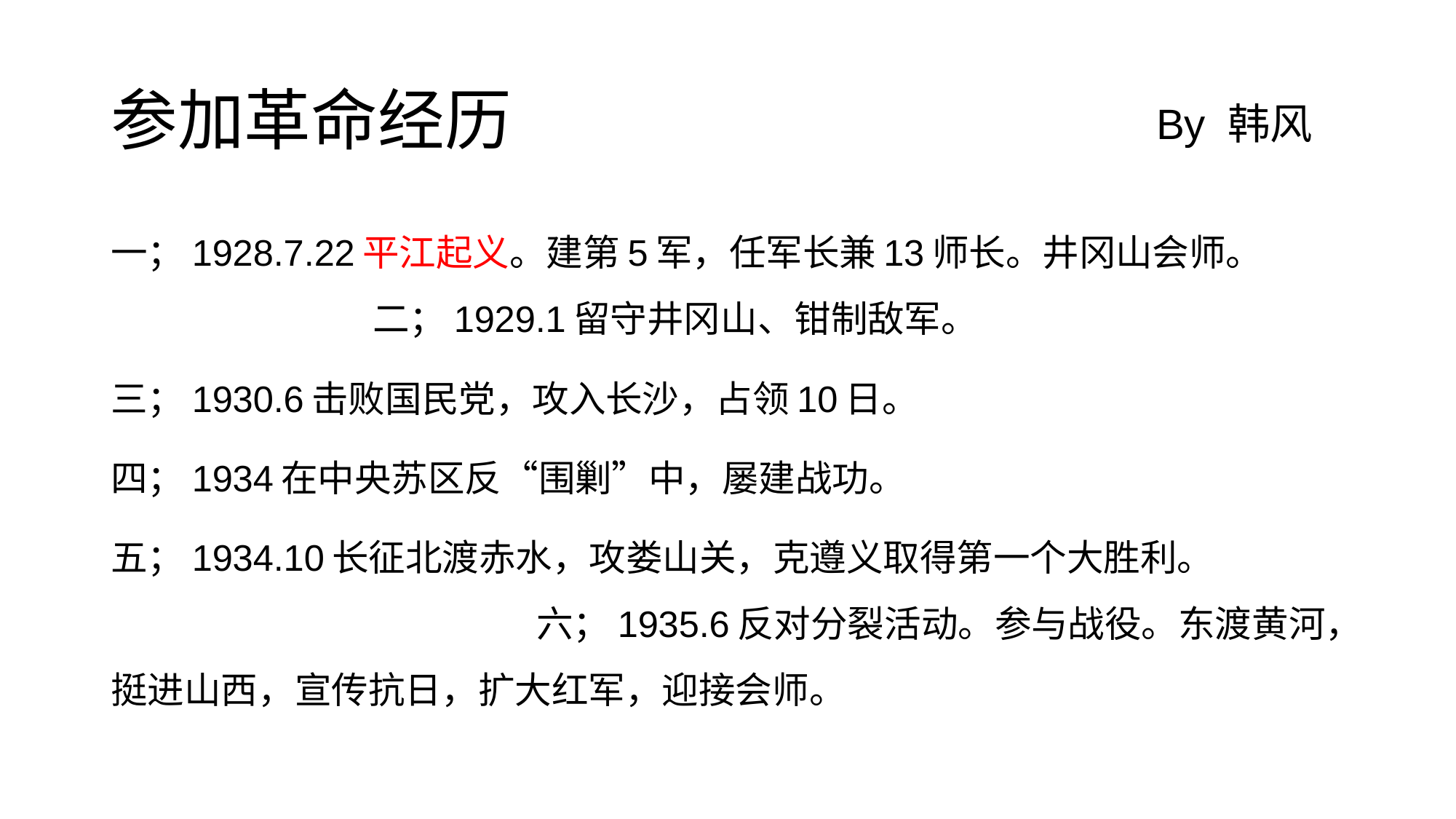

# 参加革命经历
By 韩风
一；1928.7.22平江起义。建第5军，任军长兼13师长。井冈山会师。                                          二；1929.1留守井冈山、钳制敌军。
三；1930.6击败国民党，攻入长沙，占领10日。
四；1934在中央苏区反“围剿”中，屡建战功。
五；1934.10长征北渡赤水，攻娄山关，克遵义取得第一个大胜利。                                                                    六；1935.6反对分裂活动。参与战役。东渡黄河，挺进山西，宣传抗日，扩大红军，迎接会师。